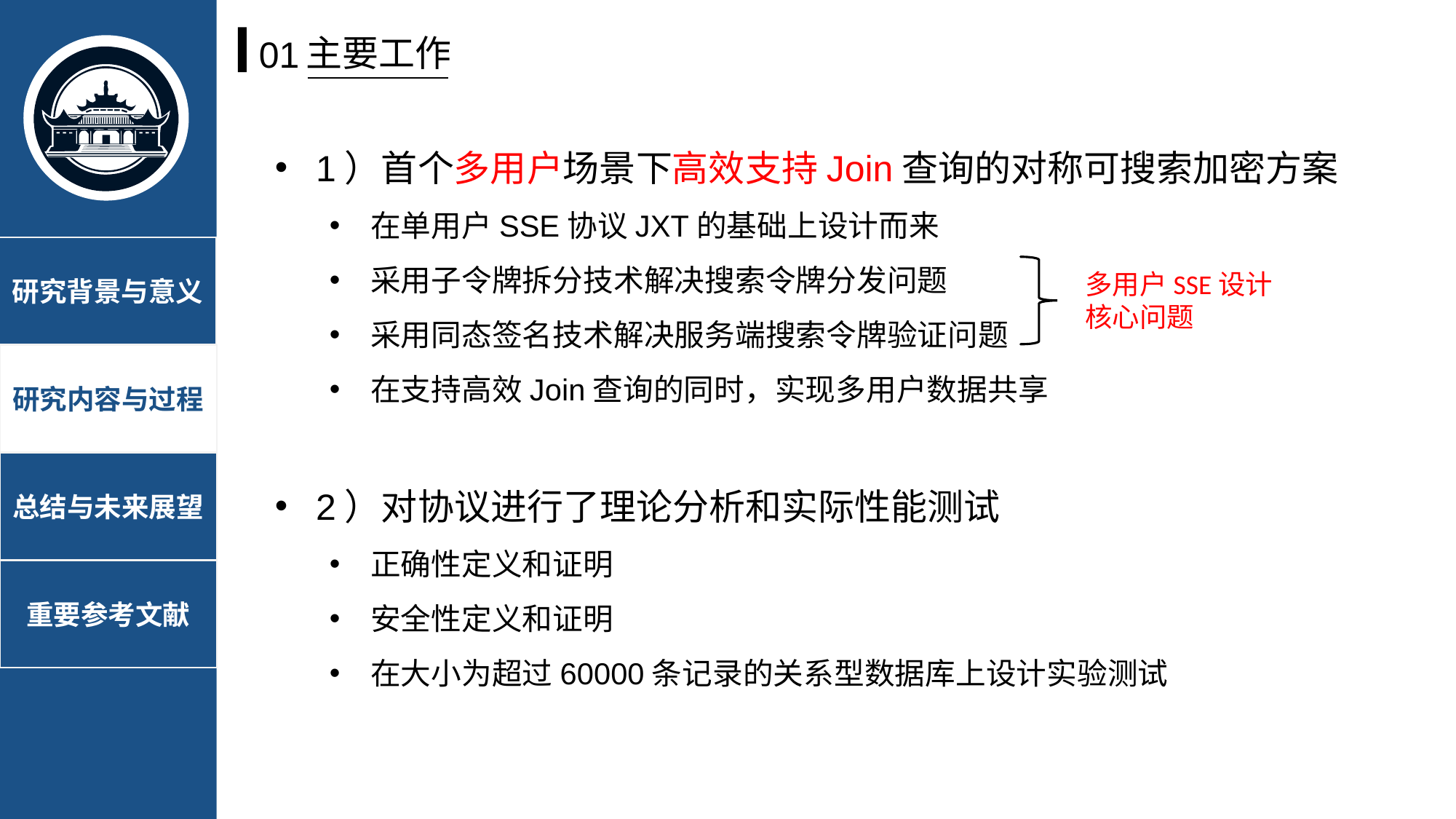

主要工作

01

1）首个多用户场景下高效支持Join查询的对称可搜索加密方案
在单用户SSE协议JXT的基础上设计而来
采用子令牌拆分技术解决搜索令牌分发问题
采用同态签名技术解决服务端搜索令牌验证问题
在支持高效Join查询的同时，实现多用户数据共享

2）对协议进行了理论分析和实际性能测试
正确性定义和证明
安全性定义和证明
在大小为超过60000条记录的关系型数据库上设计实验测试
研究背景与意义

多用户SSE设计
核心问题
研究内容与过程
总结与未来展望
重要参考文献